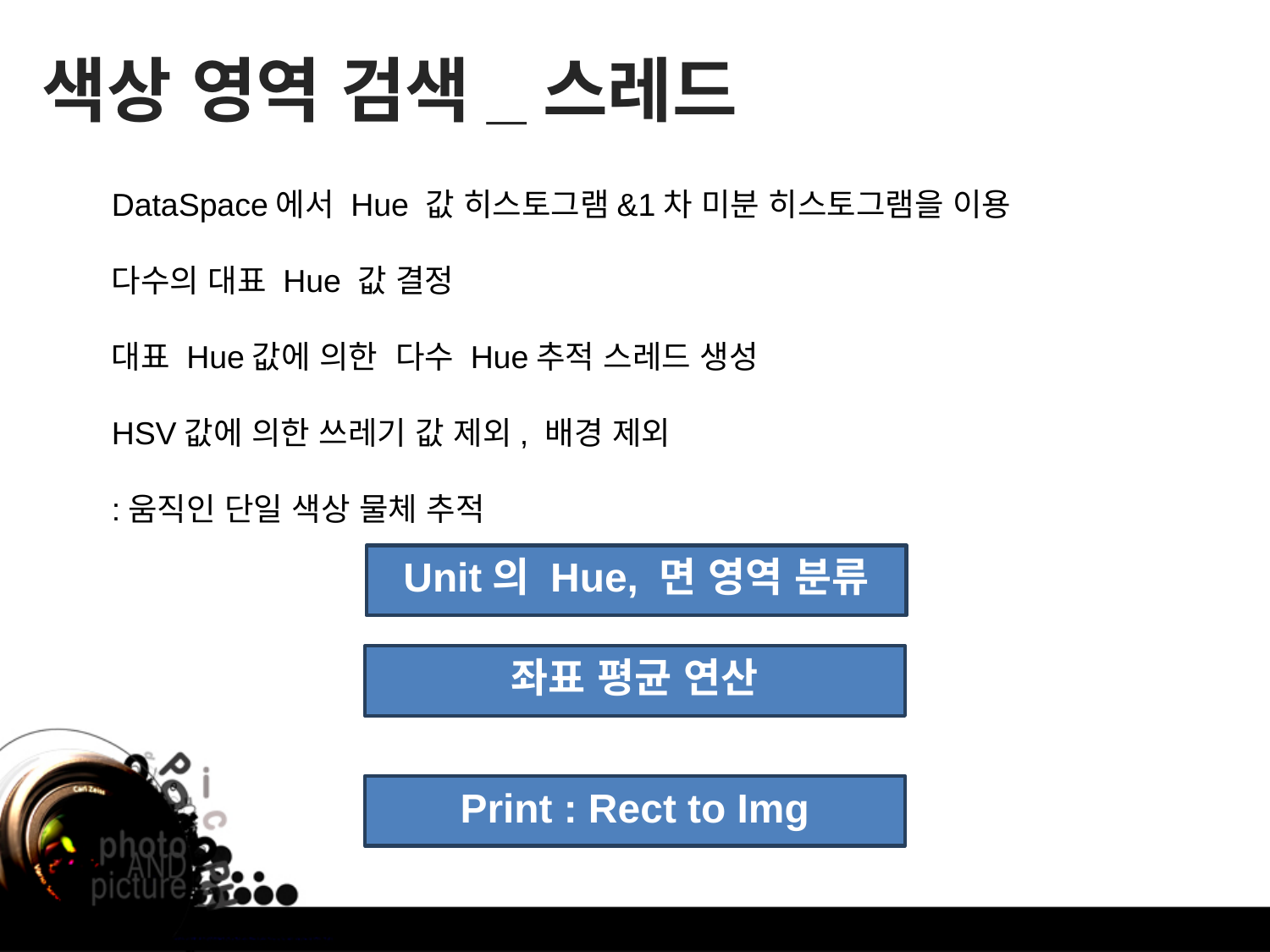

색상 영역 검색_스레드
DataSpace에서 Hue 값 히스토그램&1차 미분 히스토그램을 이용

다수의 대표 Hue 값 결정

대표 Hue값에 의한  다수 Hue추적 스레드 생성

HSV값에 의한 쓰레기 값 제외, 배경 제외

:움직인 단일 색상 물체 추적
Unit의 Hue, 면 영역 분류
좌표 평균 연산
Print : Rect to Img